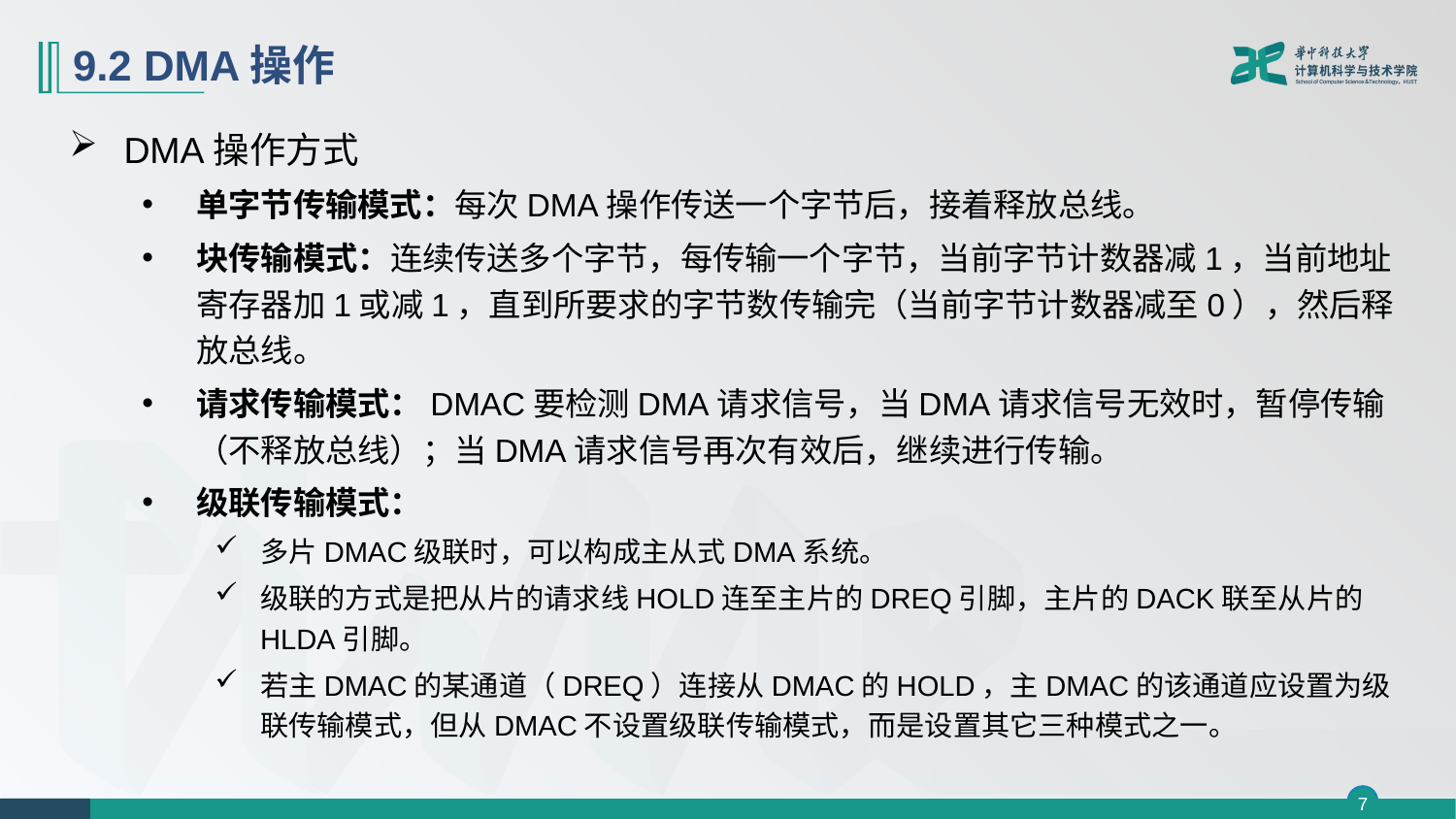

# 9.2 DMA操作
DMA操作方式
单字节传输模式：每次DMA操作传送一个字节后，接着释放总线。
块传输模式：连续传送多个字节，每传输一个字节，当前字节计数器减1，当前地址寄存器加1或减1，直到所要求的字节数传输完（当前字节计数器减至0），然后释放总线。
请求传输模式：DMAC要检测DMA请求信号，当DMA请求信号无效时，暂停传输（不释放总线）；当DMA请求信号再次有效后，继续进行传输。
级联传输模式：
多片DMAC级联时，可以构成主从式DMA系统。
级联的方式是把从片的请求线HOLD连至主片的DREQ引脚，主片的DACK联至从片的HLDA引脚。
若主DMAC的某通道（DREQ）连接从DMAC的HOLD，主DMAC的该通道应设置为级联传输模式，但从DMAC不设置级联传输模式，而是设置其它三种模式之一。